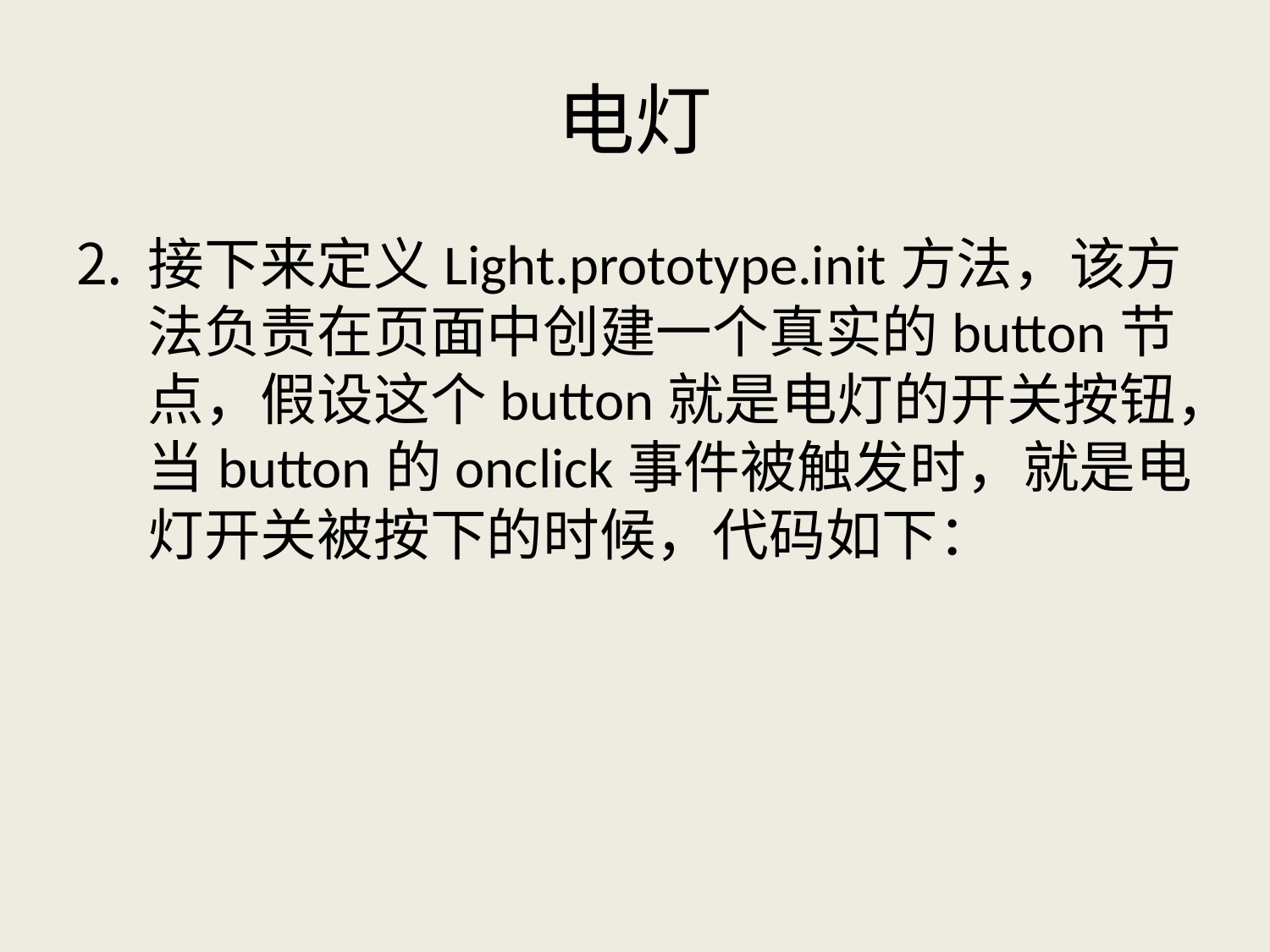

# 电灯
接下来定义Light.prototype.init方法，该方法负责在页面中创建一个真实的button节点，假设这个button就是电灯的开关按钮，当button的onclick事件被触发时，就是电灯开关被按下的时候，代码如下：